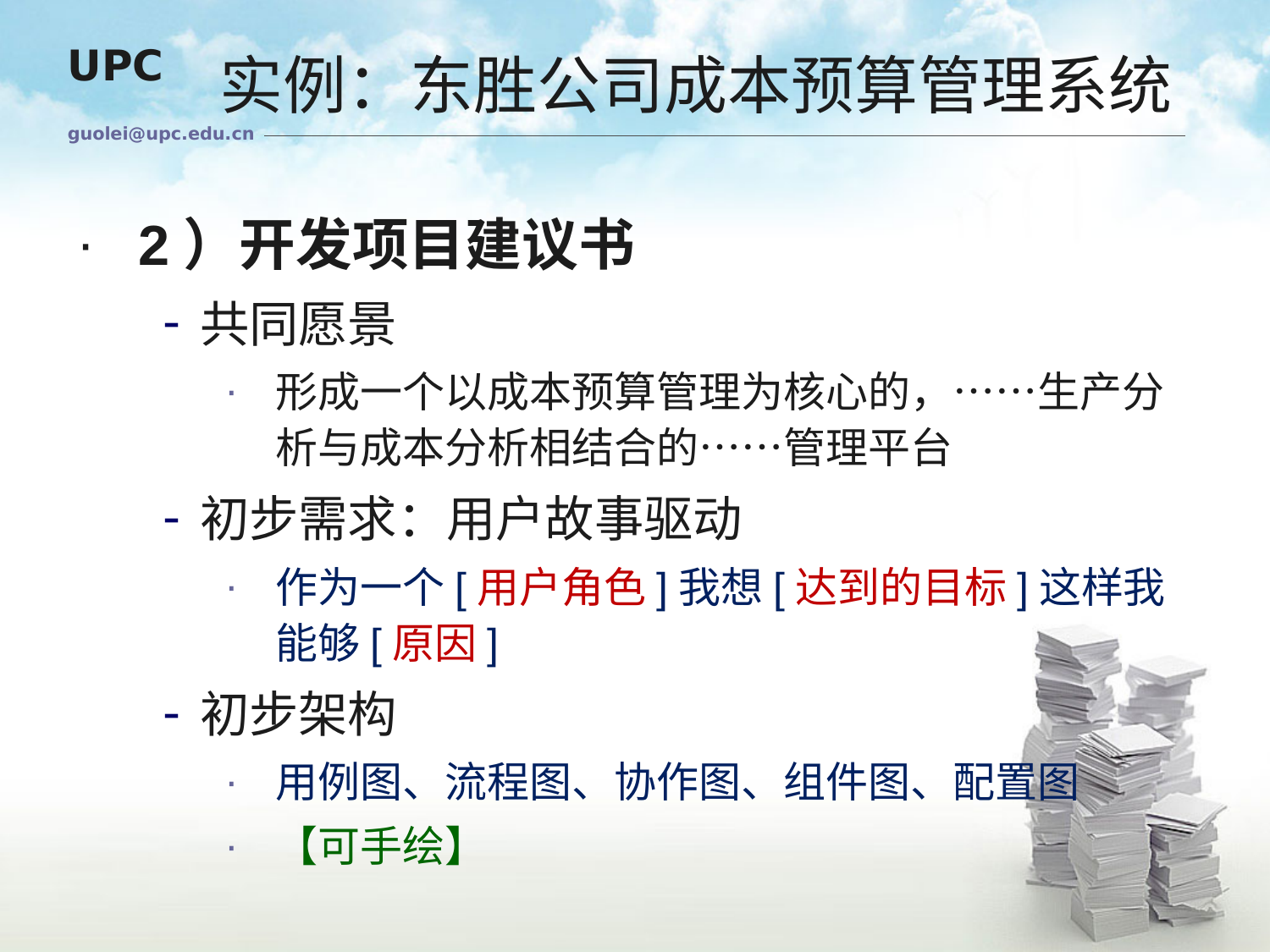

# 实例：东胜公司成本预算管理系统
guolei@upc.edu.cn
2）开发项目建议书
共同愿景
形成一个以成本预算管理为核心的，……生产分析与成本分析相结合的……管理平台
初步需求：用户故事驱动
作为一个[用户角色]我想[达到的目标]这样我能够[原因]
初步架构
用例图、流程图、协作图、组件图、配置图
【可手绘】